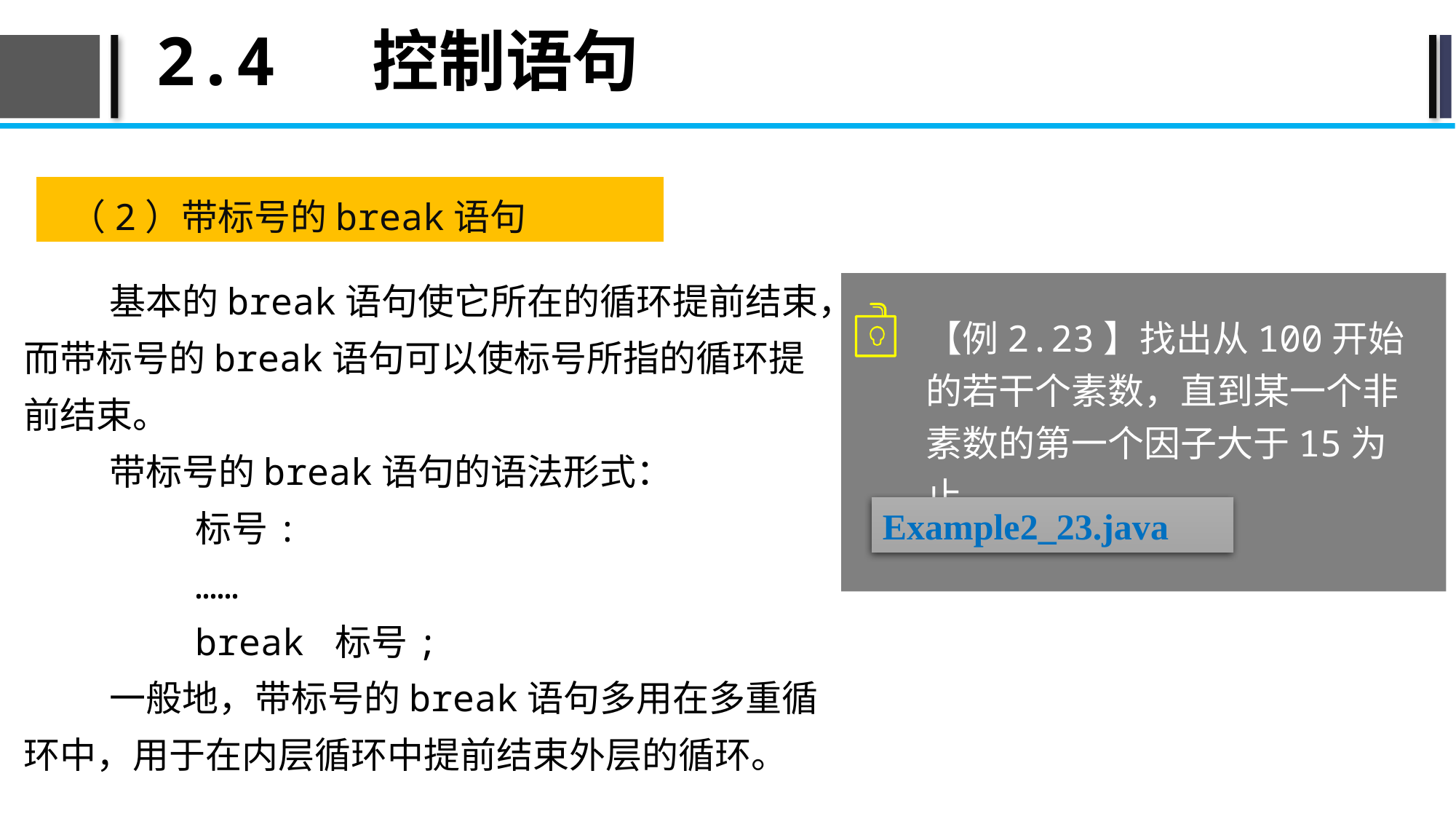

# 2.4  控制语句

（2）带标号的break语句
基本的break语句使它所在的循环提前结束，而带标号的break语句可以使标号所指的循环提前结束。
带标号的break语句的语法形式：
标号:
……
break 标号;
一般地，带标号的break语句多用在多重循环中，用于在内层循环中提前结束外层的循环。

【例2.23】找出从100开始的若干个素数，直到某一个非素数的第一个因子大于15为止。

Example2_23.java